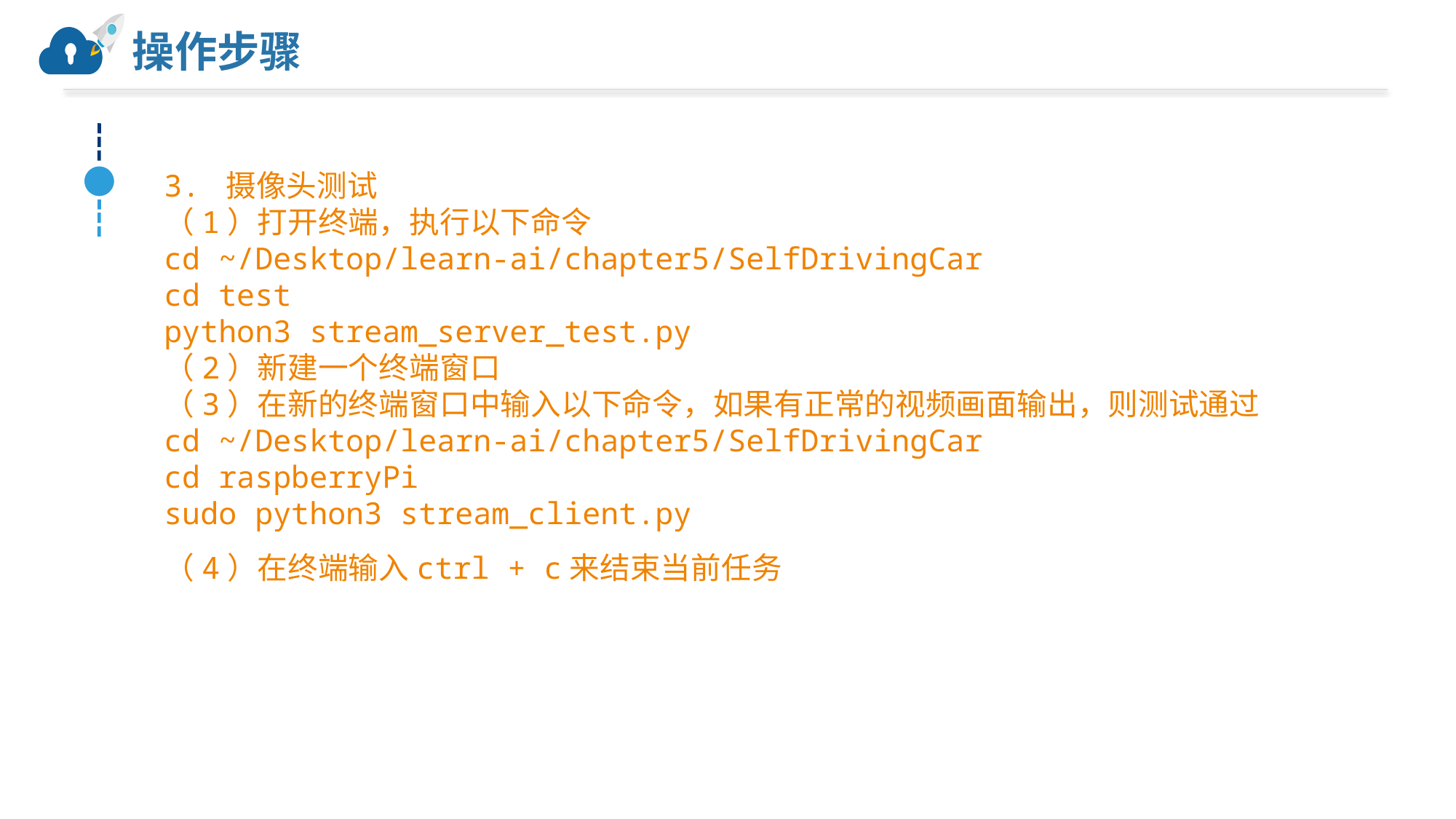

# 操作步骤

3. 摄像头测试
（1）打开终端，执行以下命令
cd ~/Desktop/learn-ai/chapter5/SelfDrivingCar
cd test
python3 stream_server_test.py
（2）新建一个终端窗口
（3）在新的终端窗口中输入以下命令，如果有正常的视频画面输出，则测试通过
cd ~/Desktop/learn-ai/chapter5/SelfDrivingCar
cd raspberryPi
sudo python3 stream_client.py
（4）在终端输入ctrl + c来结束当前任务